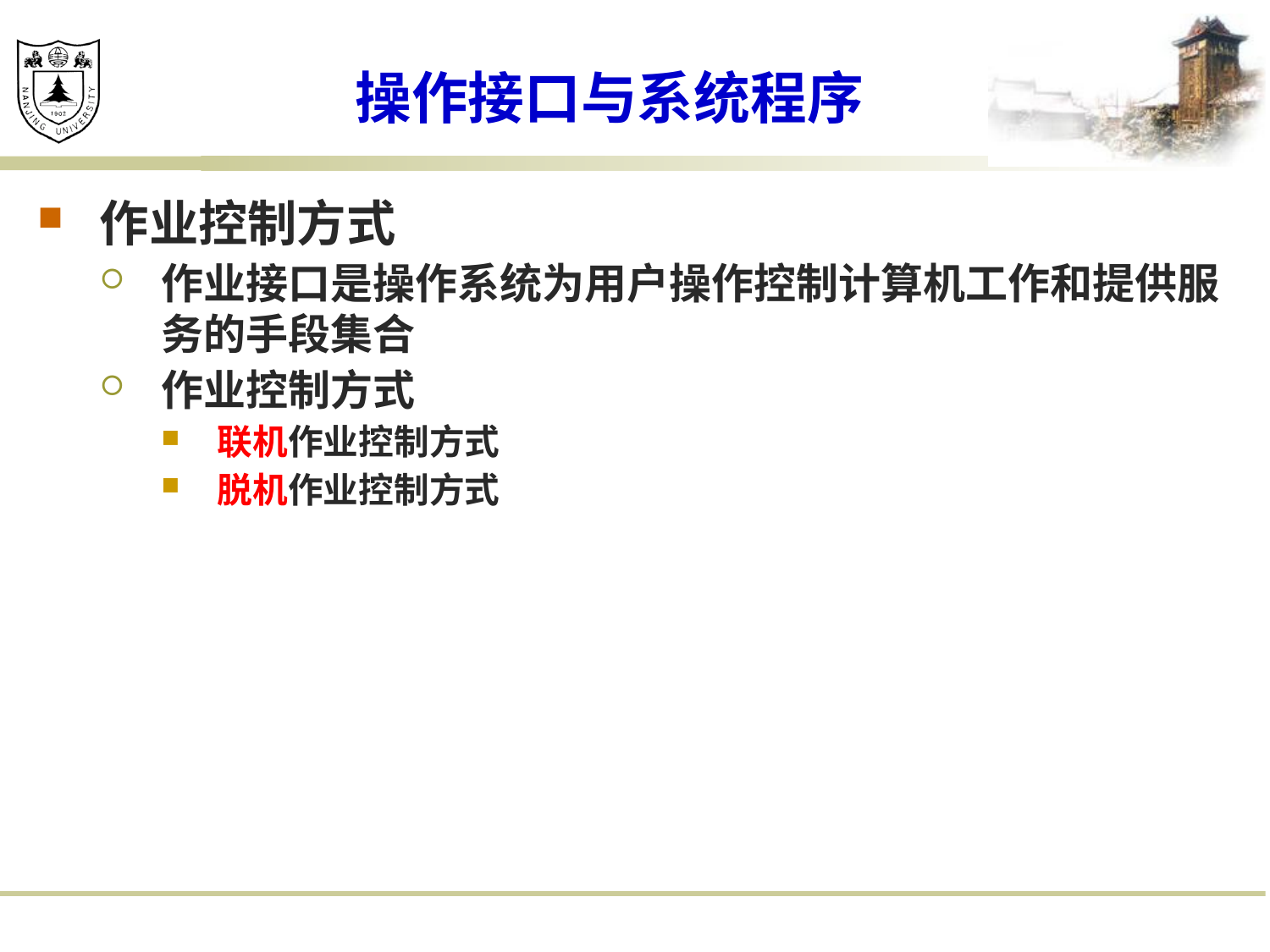

# 操作接口与系统程序
作业控制方式
作业接口是操作系统为用户操作控制计算机工作和提供服务的手段集合
作业控制方式
联机作业控制方式
脱机作业控制方式

124